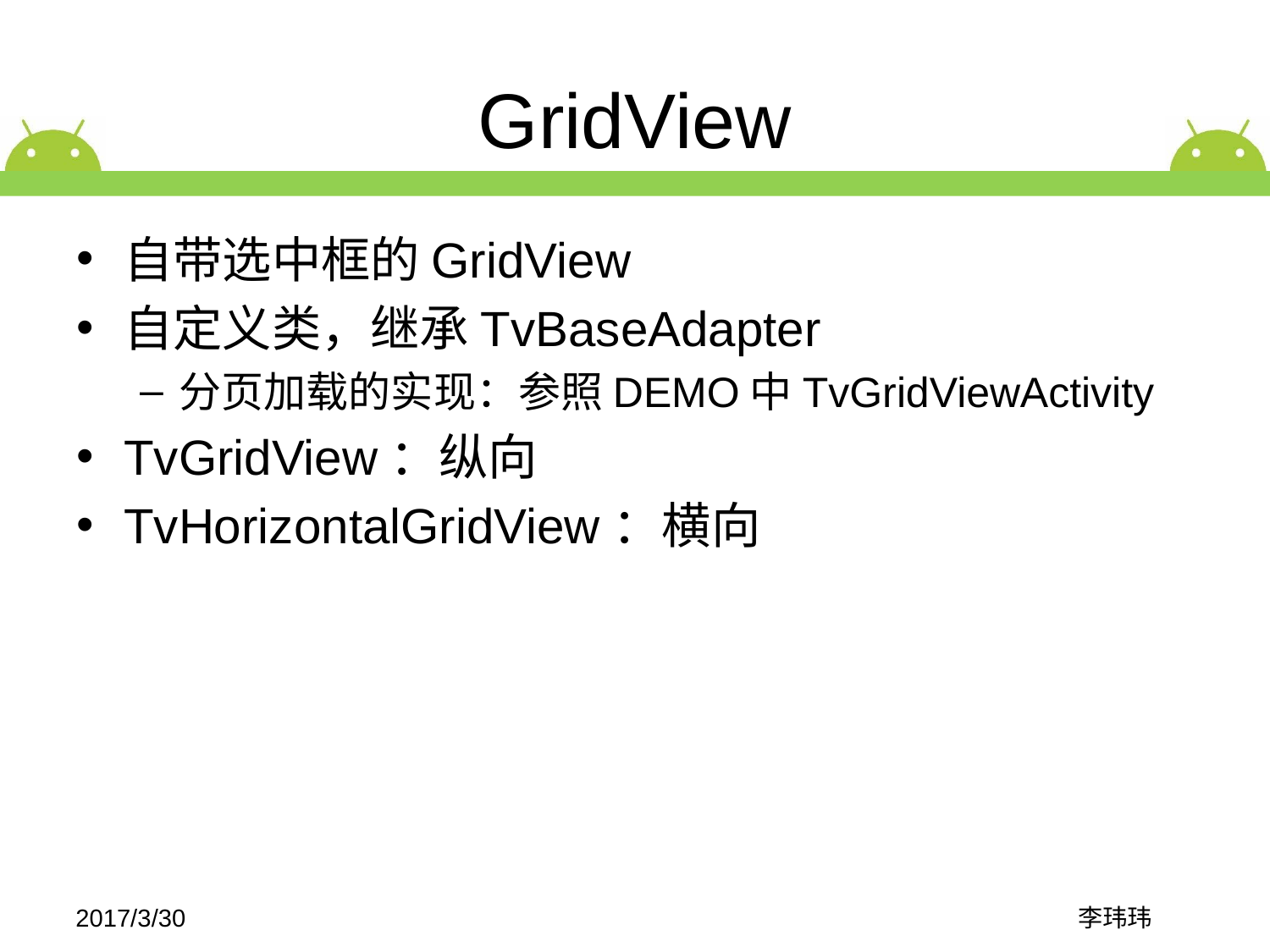

# GridView
自带选中框的GridView
自定义类，继承TvBaseAdapter
分页加载的实现：参照DEMO中TvGridViewActivity
TvGridView：纵向
TvHorizontalGridView：横向